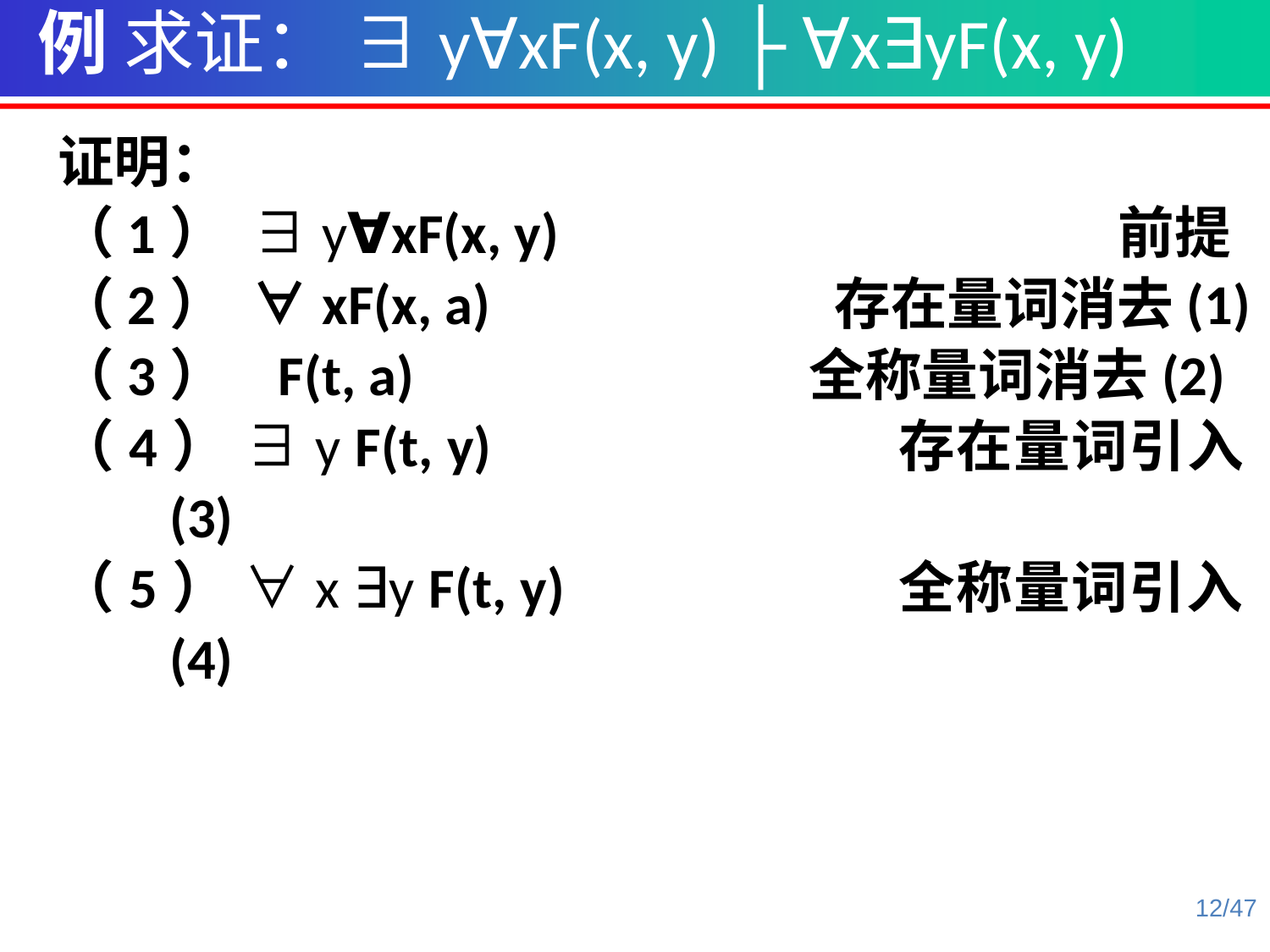

例 求证： ∃y∀xF(x, y) ├ ∀x∃yF(x, y)
证明：
（1）  ∃y∀xF(x, y)                                           前提
（2）  ∀xF(x, a)                          存在量词消去(1)
（3）   F(t, a)                              全称量词消去(2)
（4） ∃y F(t, y)                            存在量词引入(3)
（5） ∀x ∃y F(t, y)                       全称量词引入(4)

12/47